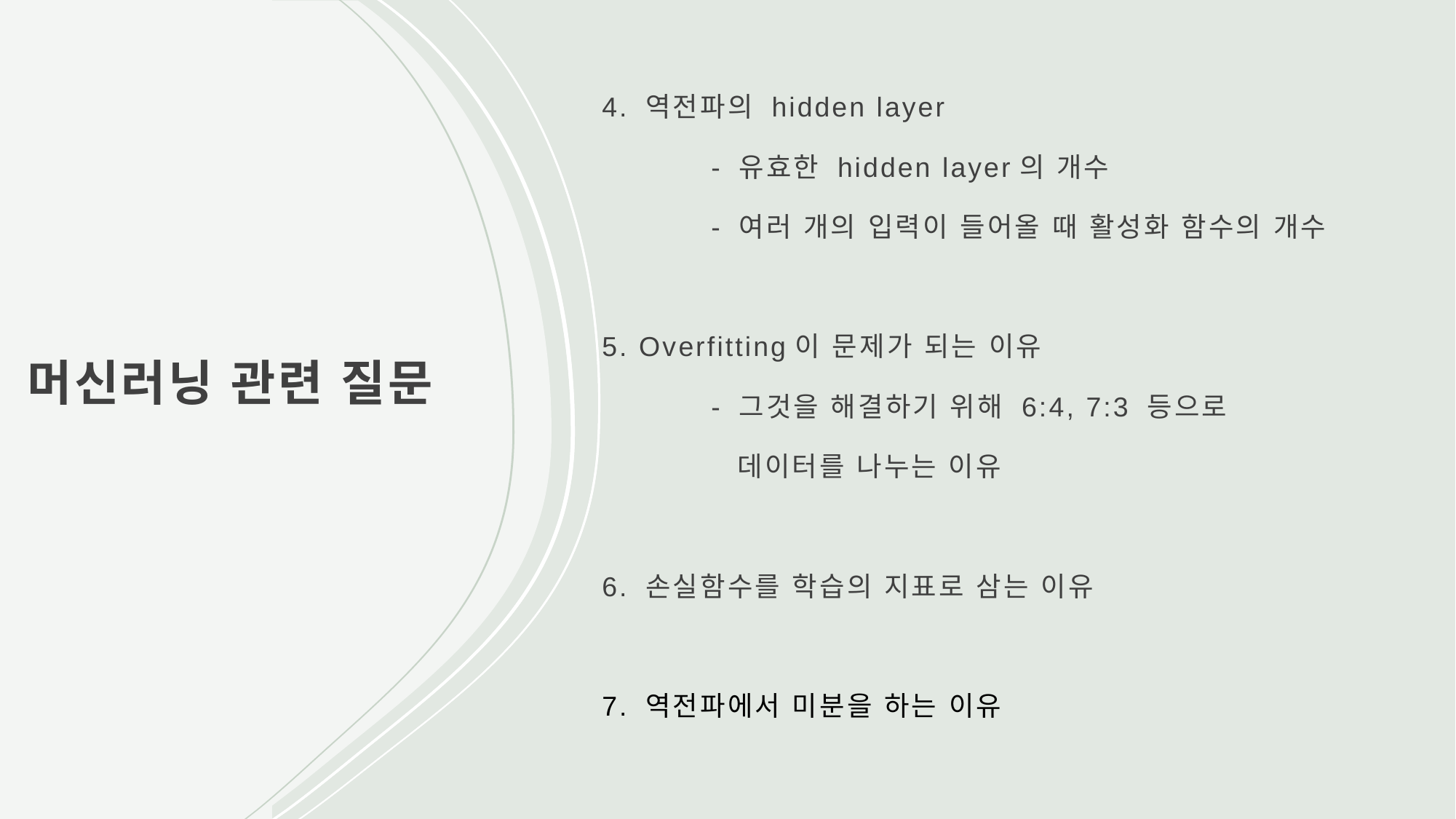

4. 역전파의 hidden layer
	- 유효한 hidden layer의 개수
	- 여러 개의 입력이 들어올 때 활성화 함수의 개수

5. Overfitting이 문제가 되는 이유
	- 그것을 해결하기 위해 6:4, 7:3 등으로
	  데이터를 나누는 이유

6. 손실함수를 학습의 지표로 삼는 이유

7. 역전파에서 미분을 하는 이유
# 머신러닝 관련 질문